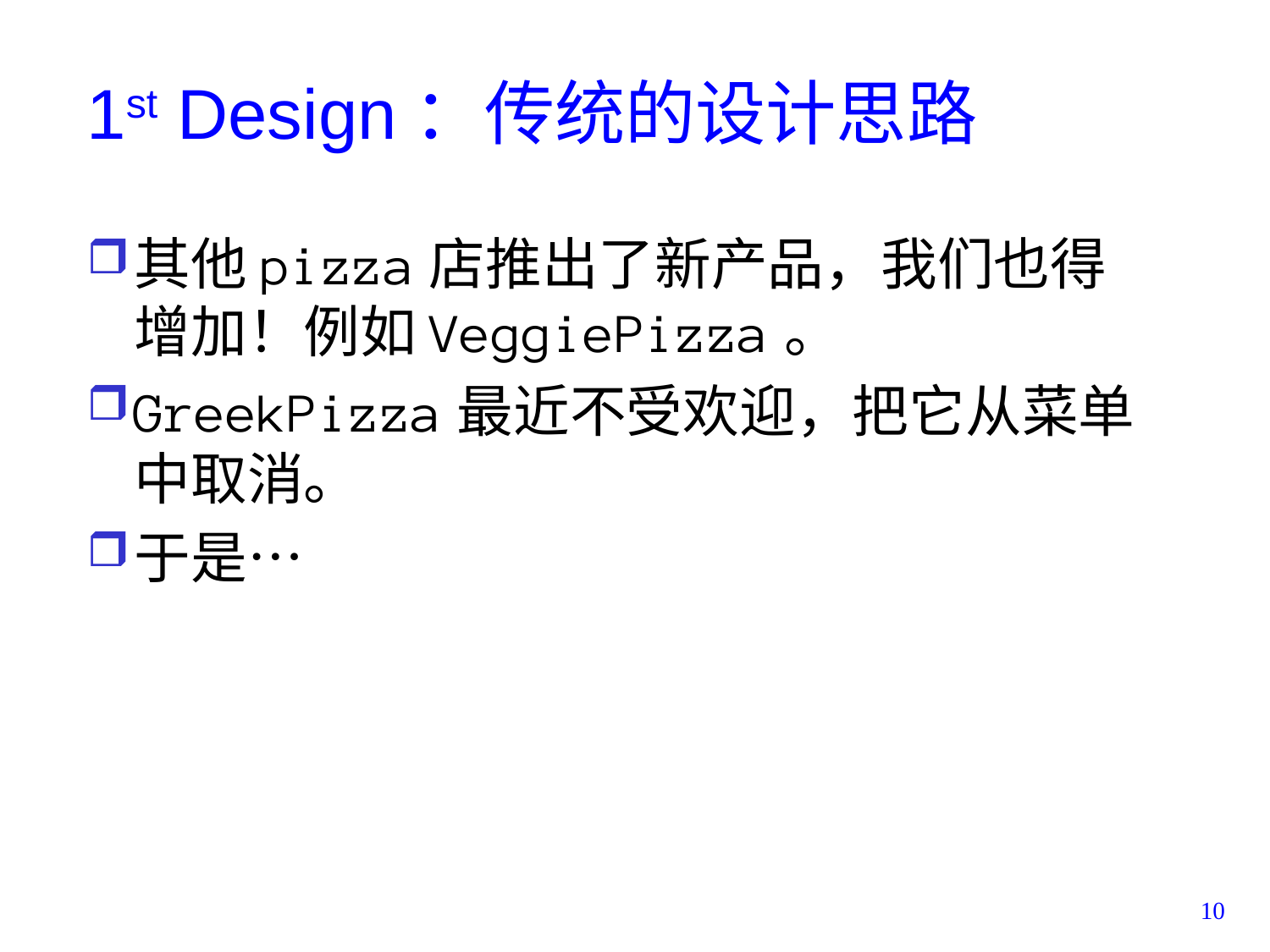

# 1st Design：传统的设计思路
其他pizza店推出了新产品，我们也得增加！例如VeggiePizza。
GreekPizza最近不受欢迎，把它从菜单中取消。
于是…
10